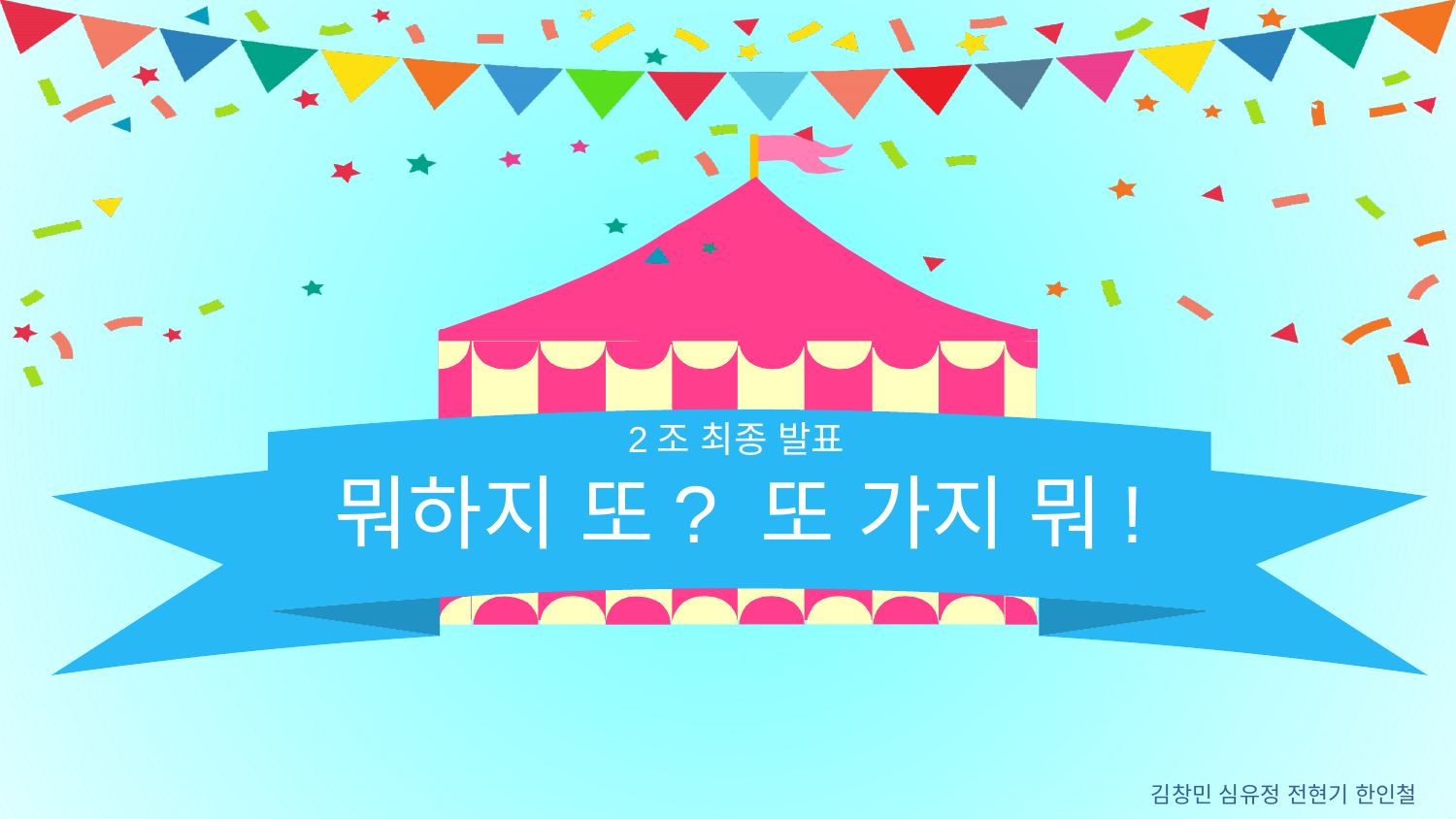

2조 최종 발표
뭐하지 또? 또 가지 뭐!
김창민 심유정 전현기 한인철